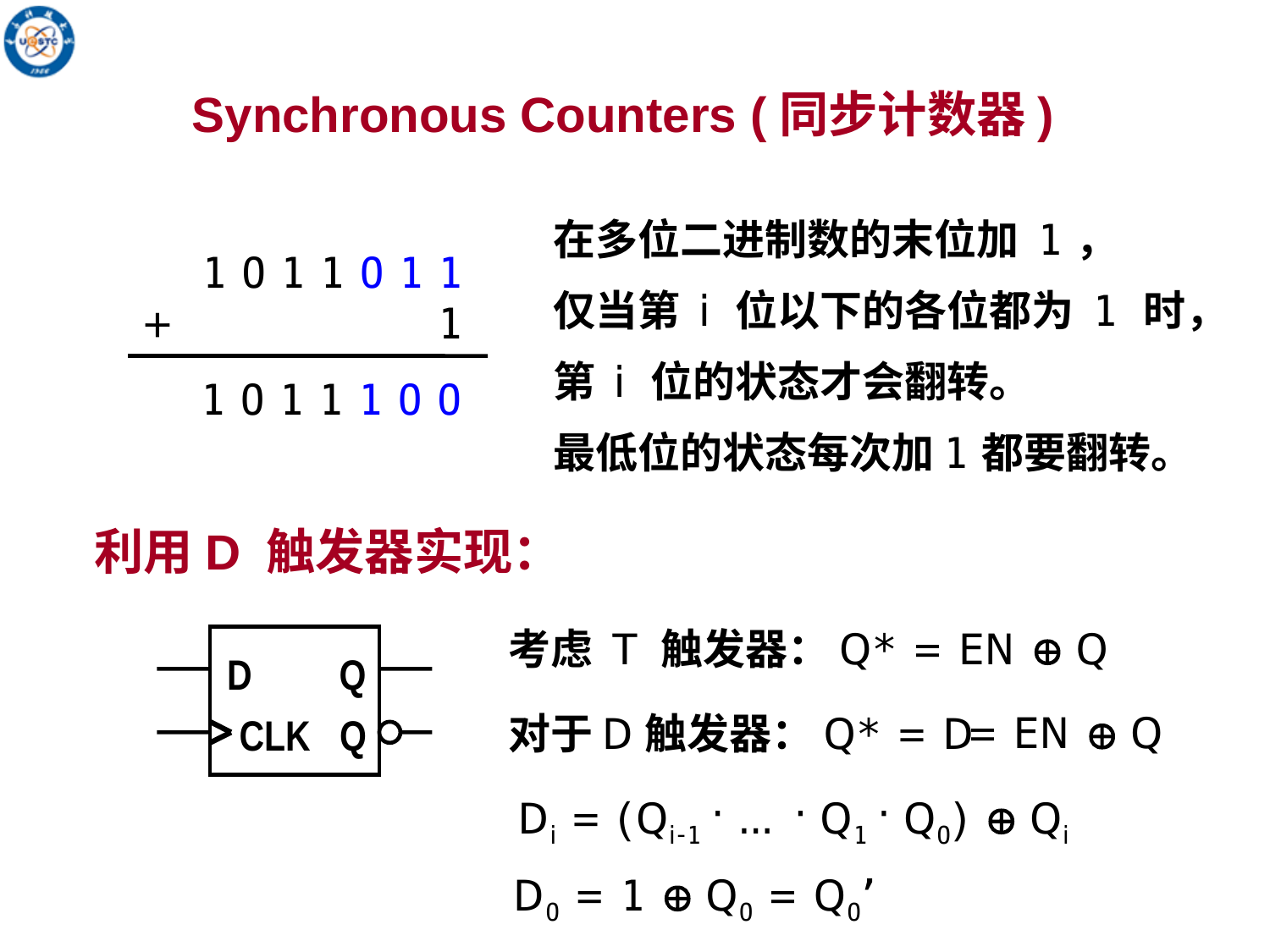

# Synchronous Counters (同步计数器)
在多位二进制数的末位加 1，
仅当第 i 位以下的各位都为 1 时，
第 i 位的状态才会翻转。
最低位的状态每次加1都要翻转。
1 0 1 1 0 1 1
+                     1

1 0 1 1 1 0 0
 利用D 触发器实现：
考虑 T 触发器：Q* = EN ⊕ Q
D         Q
   CLK   Q

= EN ⊕ Q
对于D触发器：Q* = D
Di = (Qi-1 · … · Q1 · Q0) ⊕ Qi
D0 = 1 ⊕ Q0 = Q0’